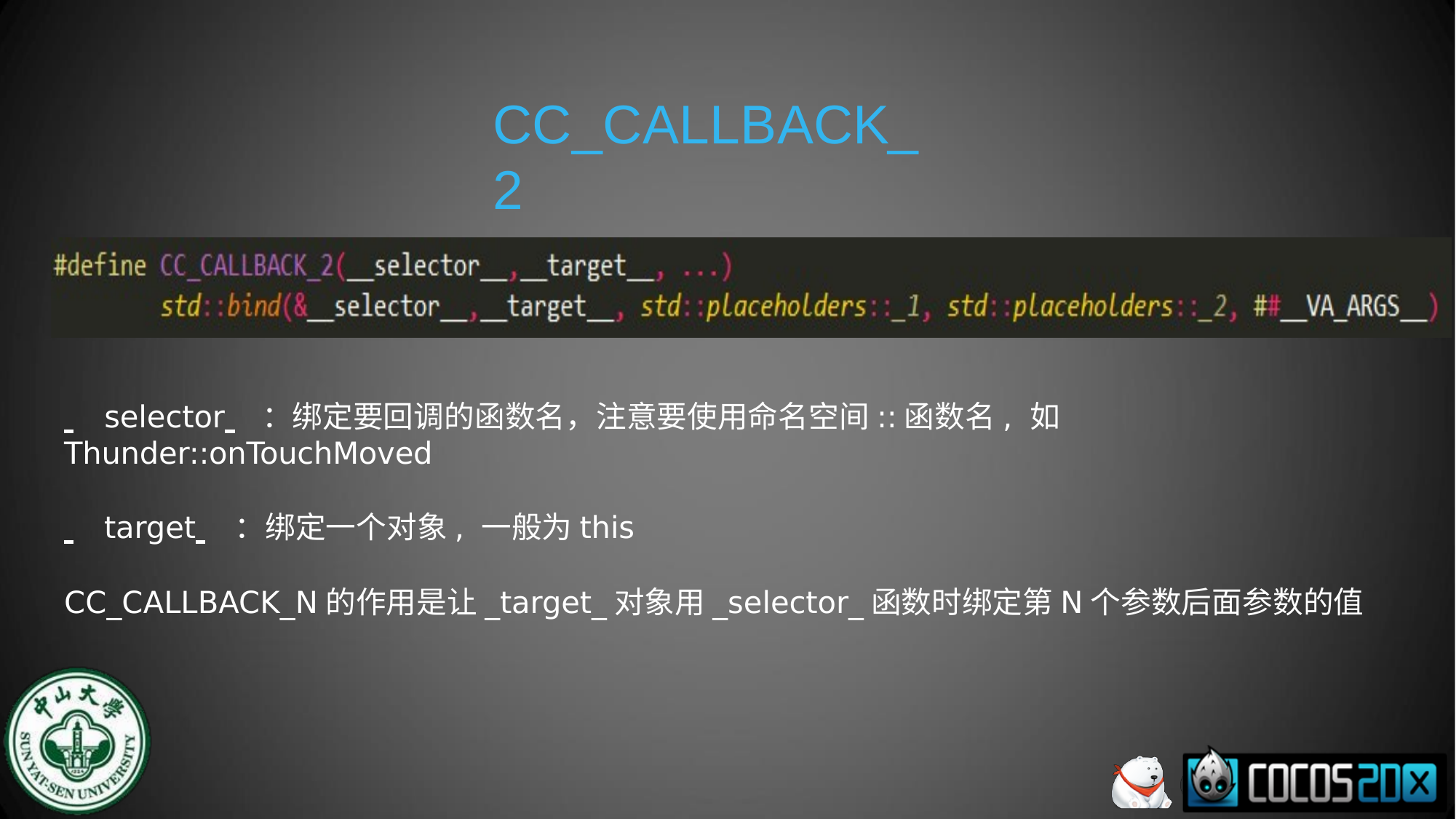

# CC_CALLBACK_2

 	selector 	：绑定要回调的函数名，注意要使用命名空间::函数名, 如Thunder::onTouchMoved

 	target 	：绑定一个对象, 一般为this

CC_CALLBACK_N的作用是让_target_对象用_selector_函数时绑定第N个参数后面参数的值